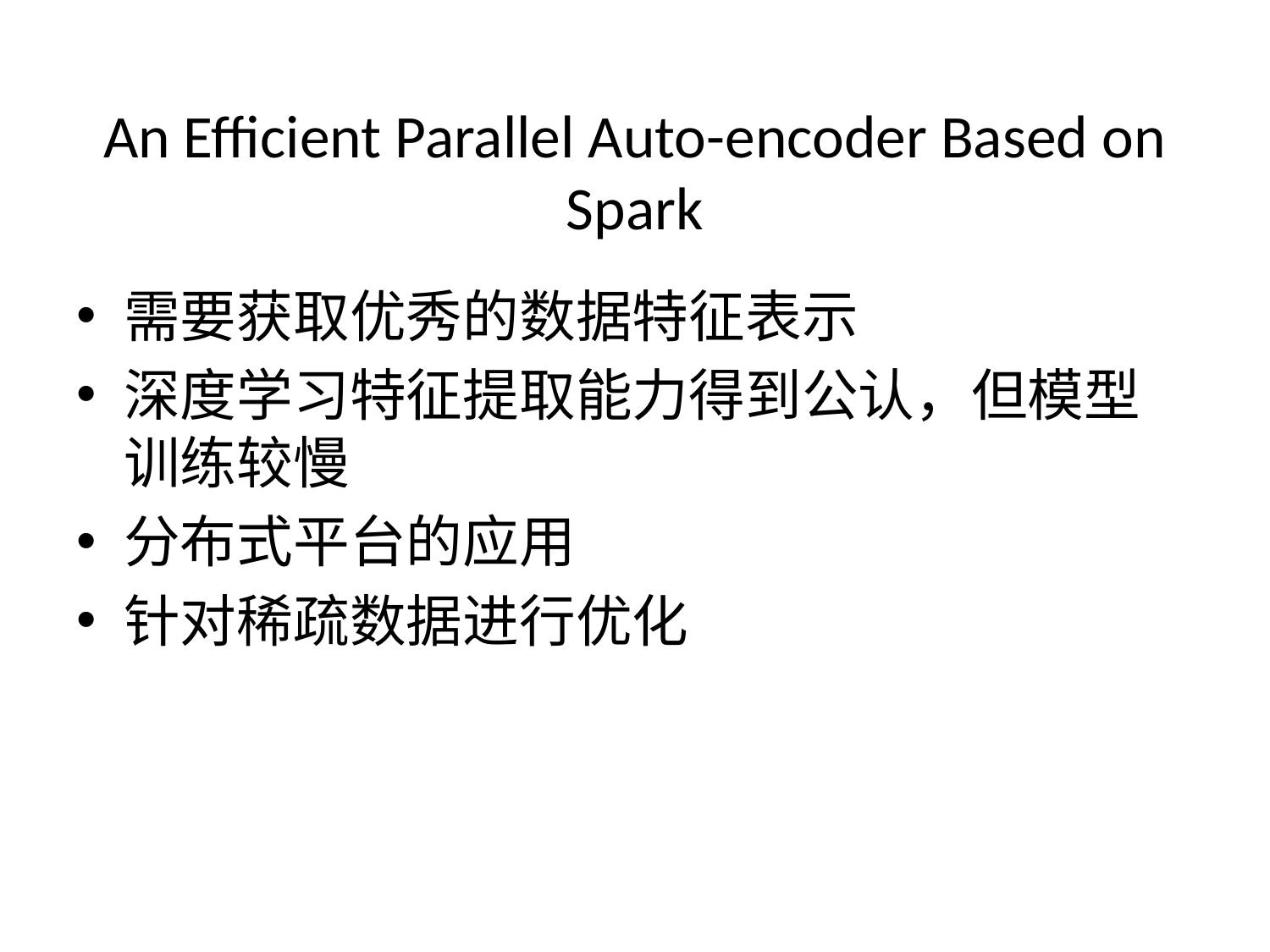

# An Efficient Parallel Auto-encoder Based on Spark
需要获取优秀的数据特征表示
深度学习特征提取能力得到公认，但模型训练较慢
分布式平台的应用
针对稀疏数据进行优化